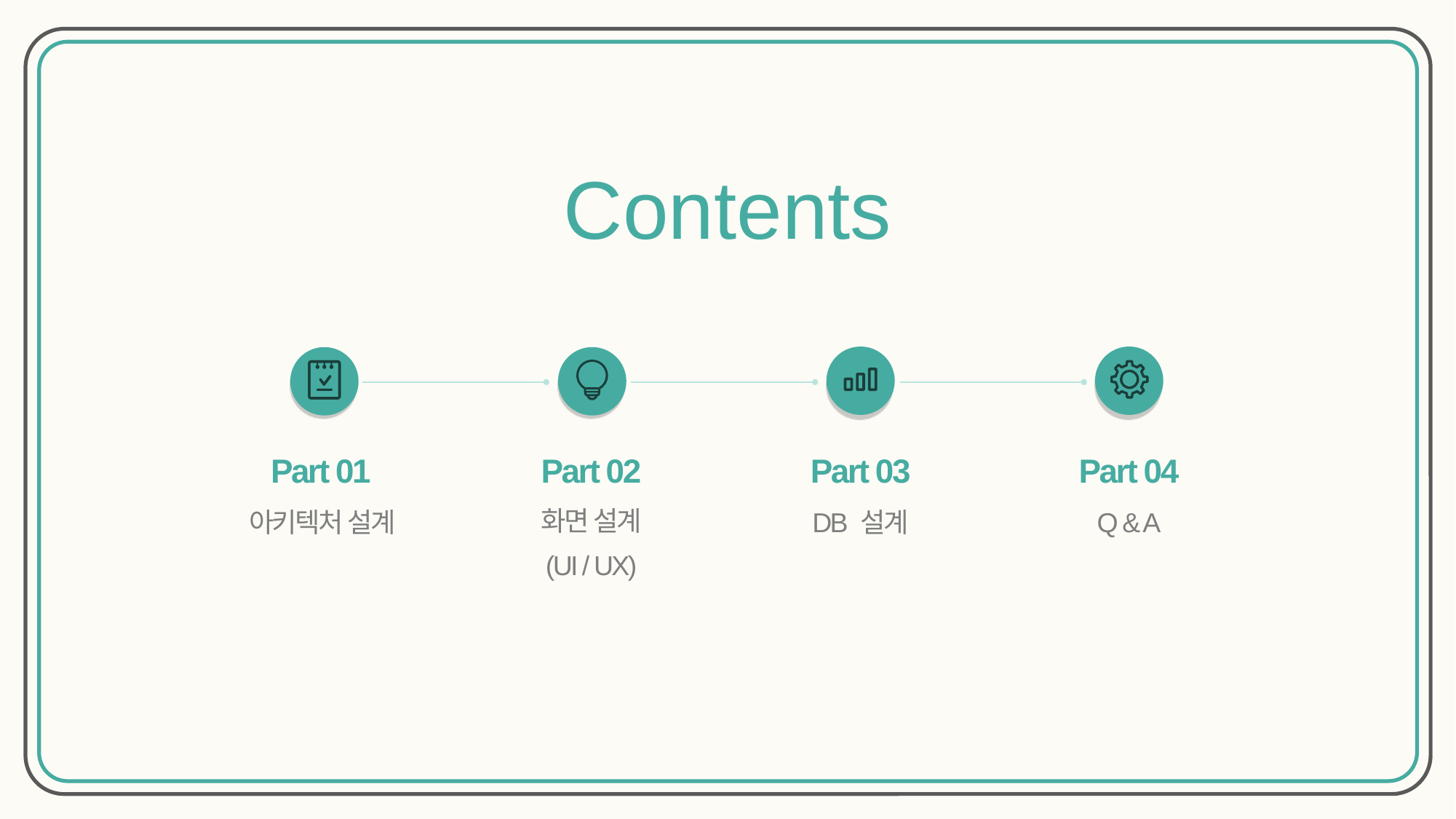

Contents

Part 01
Part 02
Part 03
Part 04
화면 설계
(UI / UX)
아키텍처 설계
DB 설계
Q & A